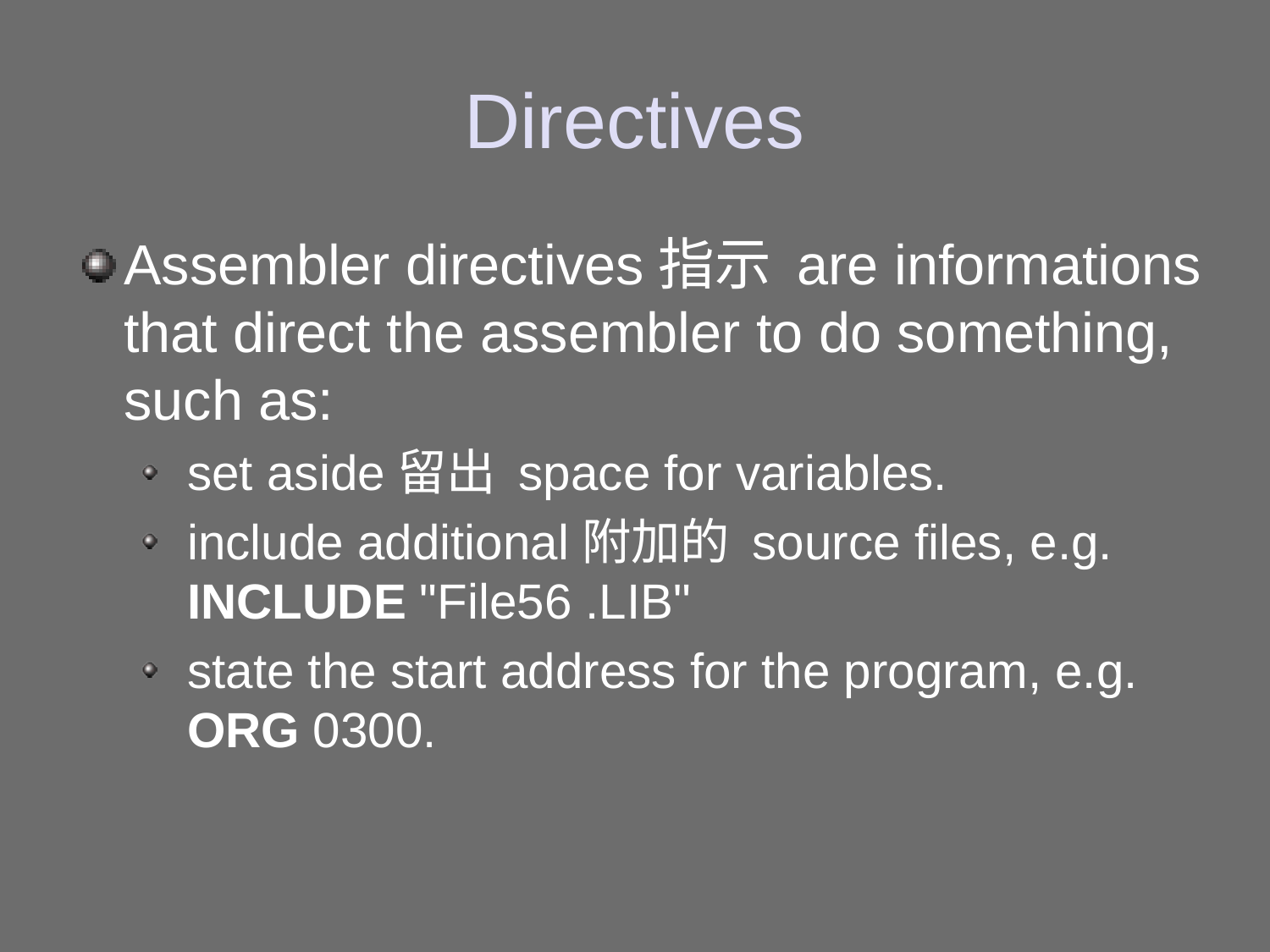

# Directives
Assembler directives指示 are informations that direct the assembler to do something, such as:
set aside留出 space for variables.
include additional附加的 source files, e.g. INCLUDE "File56 .LIB"
state the start address for the program, e.g. ORG 0300.